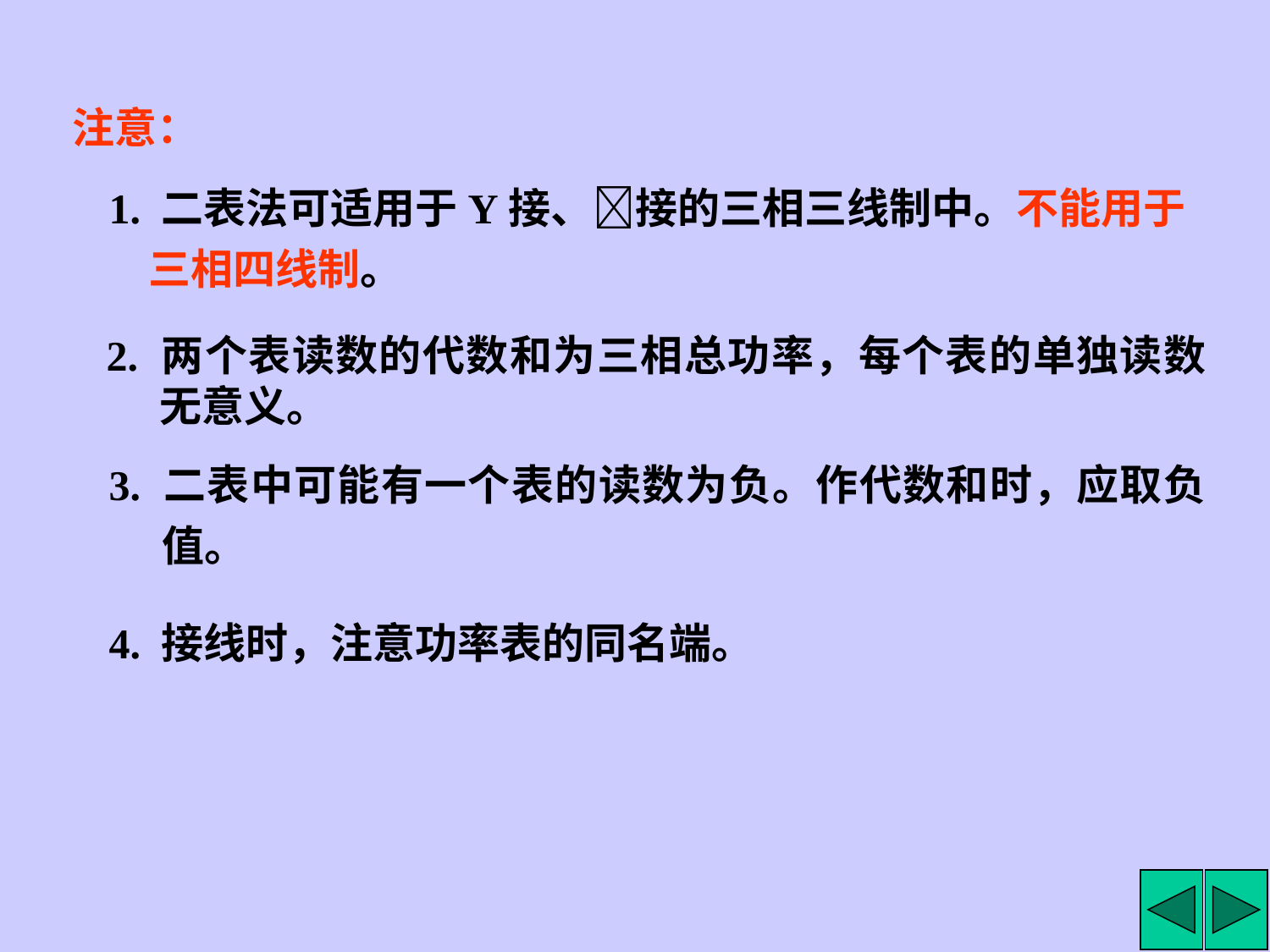

注意：
1. 二表法可适用于Y接、Δ接的三相三线制中。不能用于三相四线制。
2. 两个表读数的代数和为三相总功率，每个表的单独读数无意义。
3. 二表中可能有一个表的读数为负。作代数和时，应取负值。
4. 接线时，注意功率表的同名端。